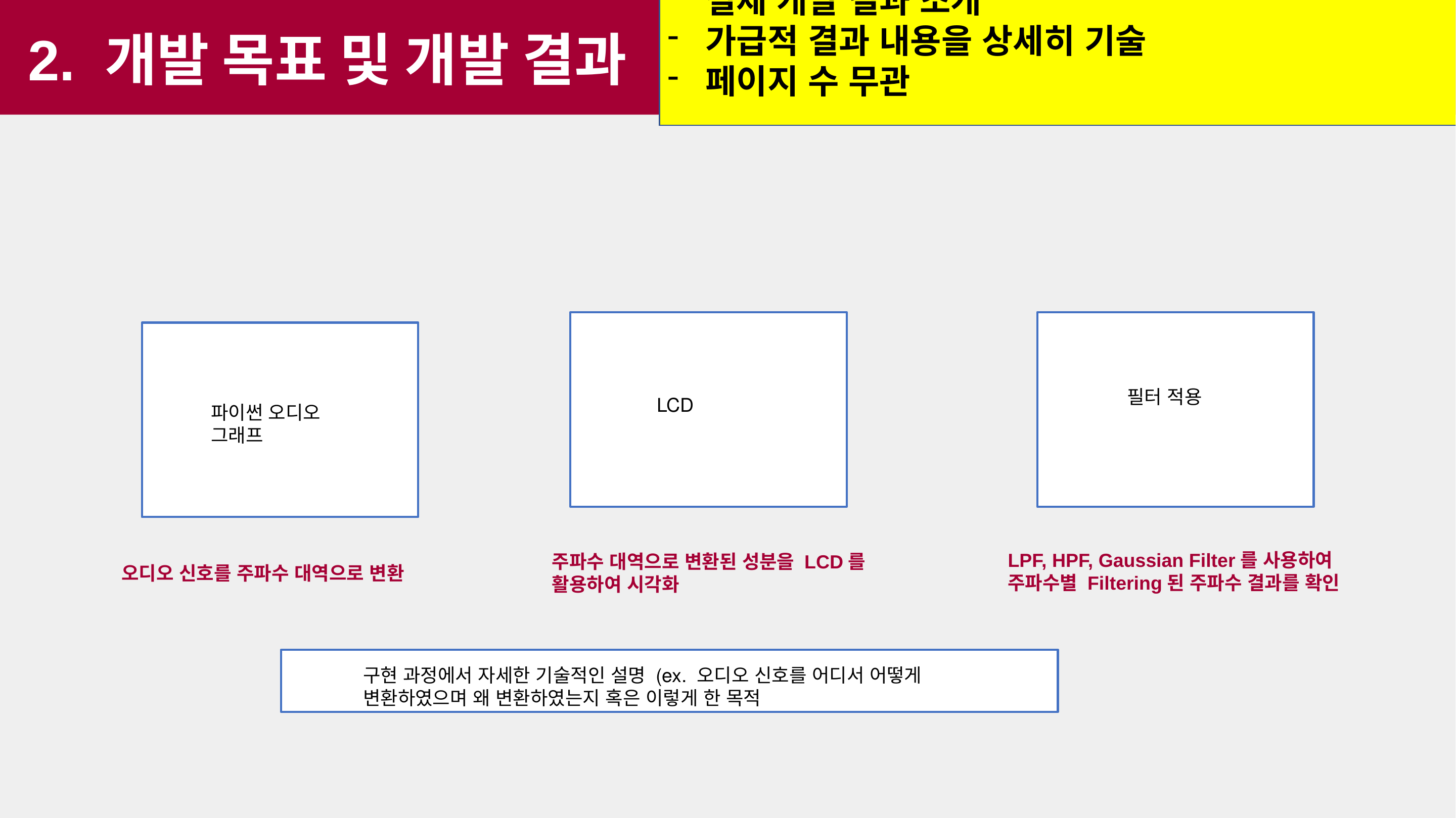

처음 기획한 개발 목표
실제 개발 결과 소개
가급적 결과 내용을 상세히 기술
페이지 수 무관
2. 개발 목표 및 개발 결과

필터 적용
LCD
파이썬 오디오 그래프
LPF, HPF, Gaussian Filter를 사용하여
주파수별 Filtering된 주파수 결과를 확인
주파수 대역으로 변환된 성분을 LCD를 활용하여 시각화
오디오 신호를 주파수 대역으로 변환

구현 과정에서 자세한 기술적인 설명 (ex. 오디오 신호를 어디서 어떻게 변환하였으며 왜 변환하였는지 혹은 이렇게 한 목적